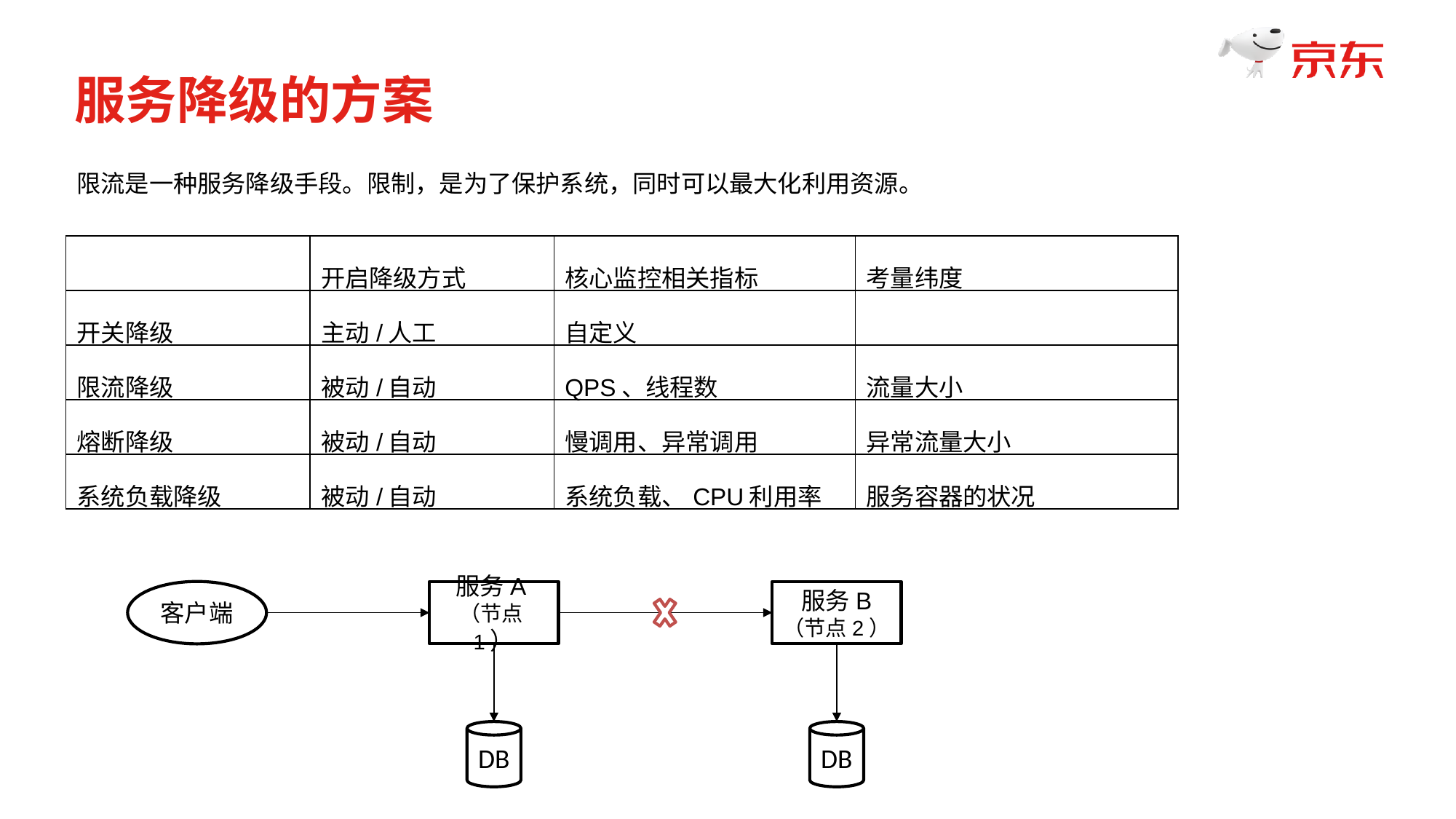

服务降级的方案
限流是一种服务降级手段。限制，是为了保护系统，同时可以最大化利用资源。
|  | 开启降级方式 | 核心监控相关指标 | 考量纬度 |
| --- | --- | --- | --- |
| 开关降级 | 主动/人工 | 自定义 |  |
| 限流降级 | 被动/自动 | QPS、线程数 | 流量大小 |
| 熔断降级 | 被动/自动 | 慢调用、异常调用 | 异常流量大小 |
| 系统负载降级 | 被动/自动 | 系统负载、CPU利用率 | 服务容器的状况 |
客户端
服务A（节点1）
服务B
（节点2）

DB
DB